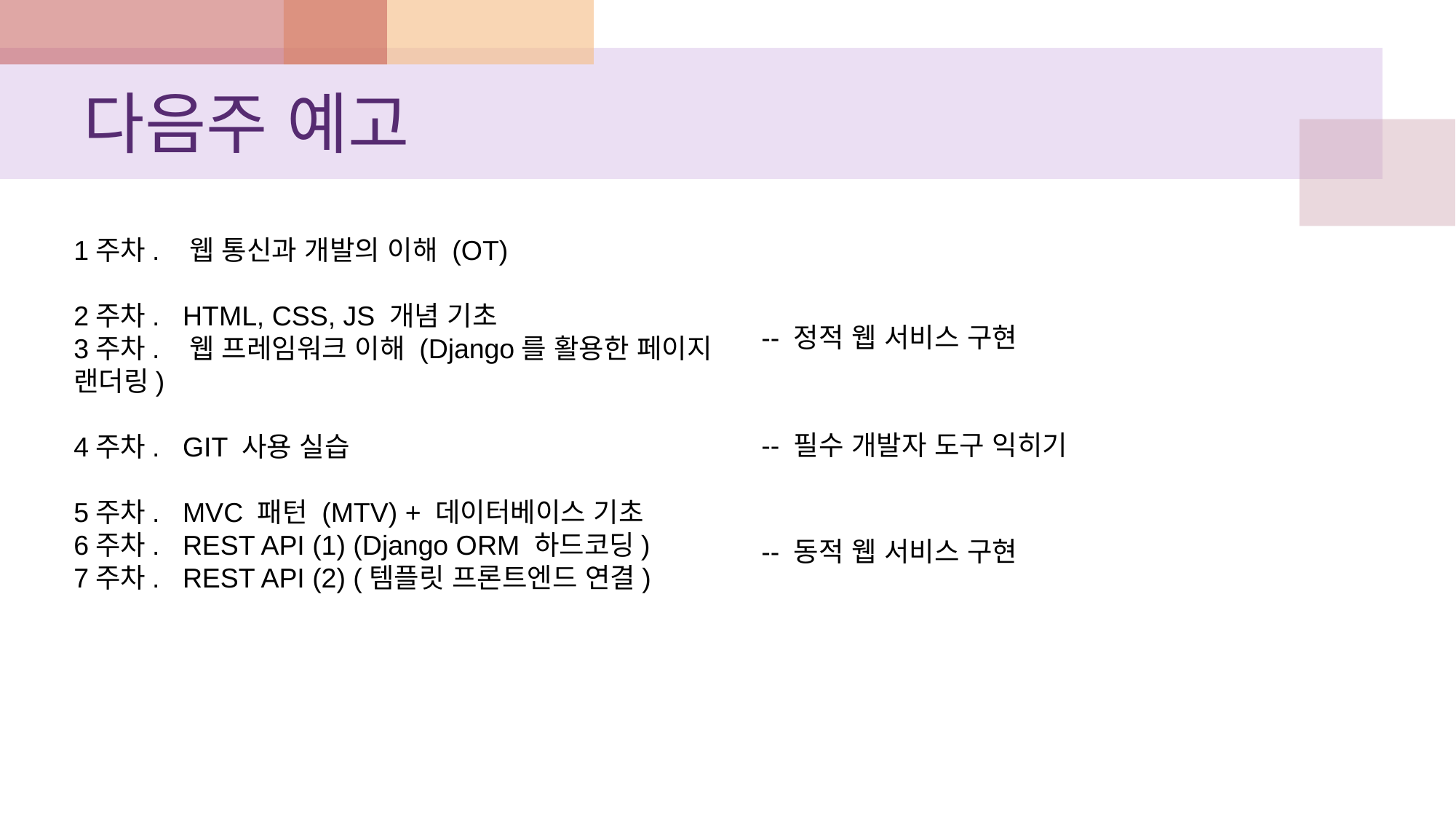

# 다음주 예고
1주차.   웹 통신과 개발의 이해 (OT)

2주차.   HTML, CSS, JS 개념 기초
3주차.   웹 프레임워크 이해 (Django를 활용한 페이지 랜더링)

4주차.   GIT 사용 실습

5주차.   MVC 패턴 (MTV) + 데이터베이스 기초
6주차.   REST API (1) (Django ORM 하드코딩)
7주차.   REST API (2) (템플릿 프론트엔드 연결)
-- 정적 웹 서비스 구현
-- 필수 개발자 도구 익히기
-- 동적 웹 서비스 구현